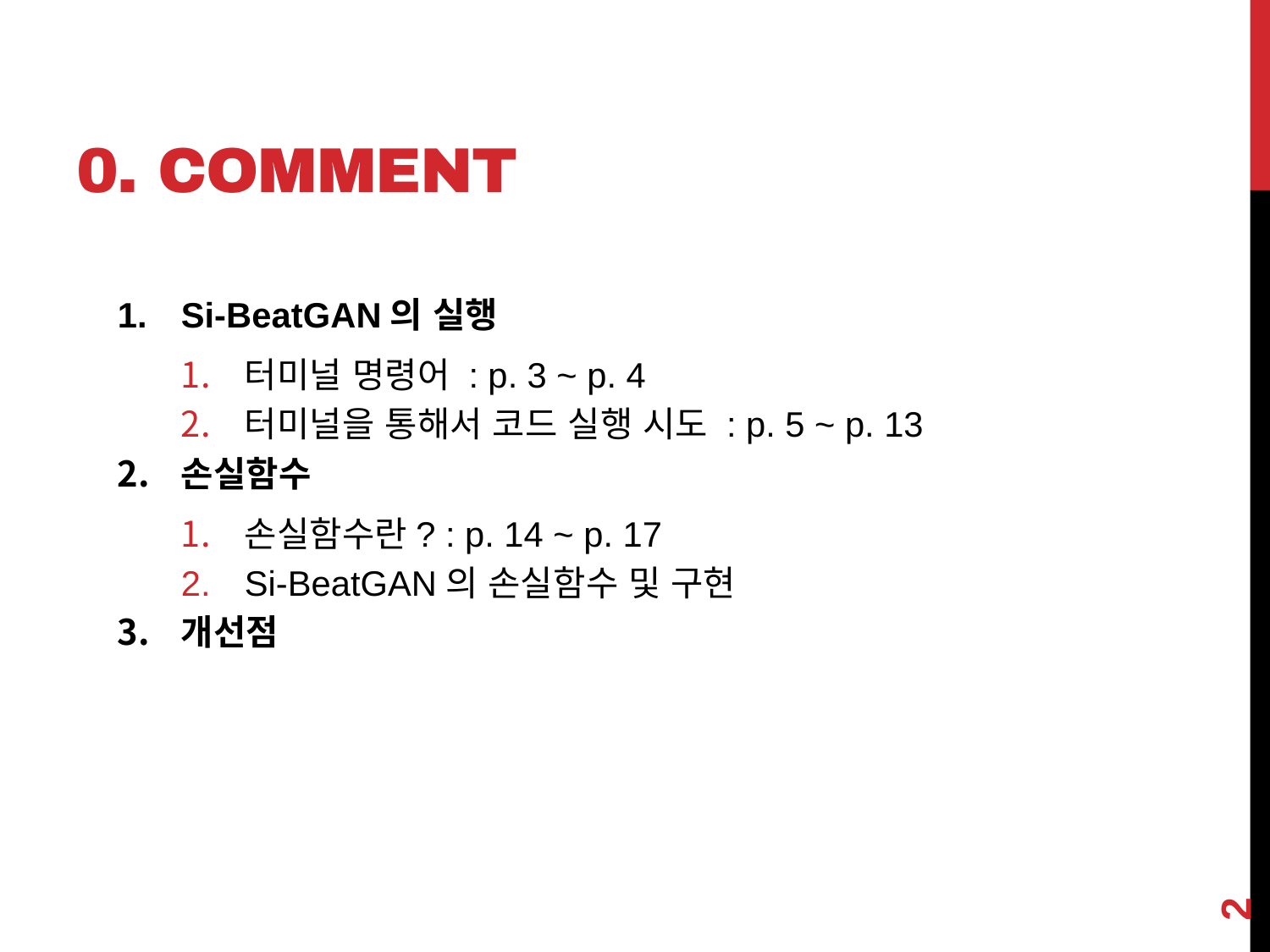

# 0. Comment
Si-BeatGAN의 실행
터미널 명령어 : p. 3 ~ p. 4
터미널을 통해서 코드 실행 시도 : p. 5 ~ p. 13
손실함수
손실함수란? : p. 14 ~ p. 17
Si-BeatGAN의 손실함수 및 구현
개선점
2